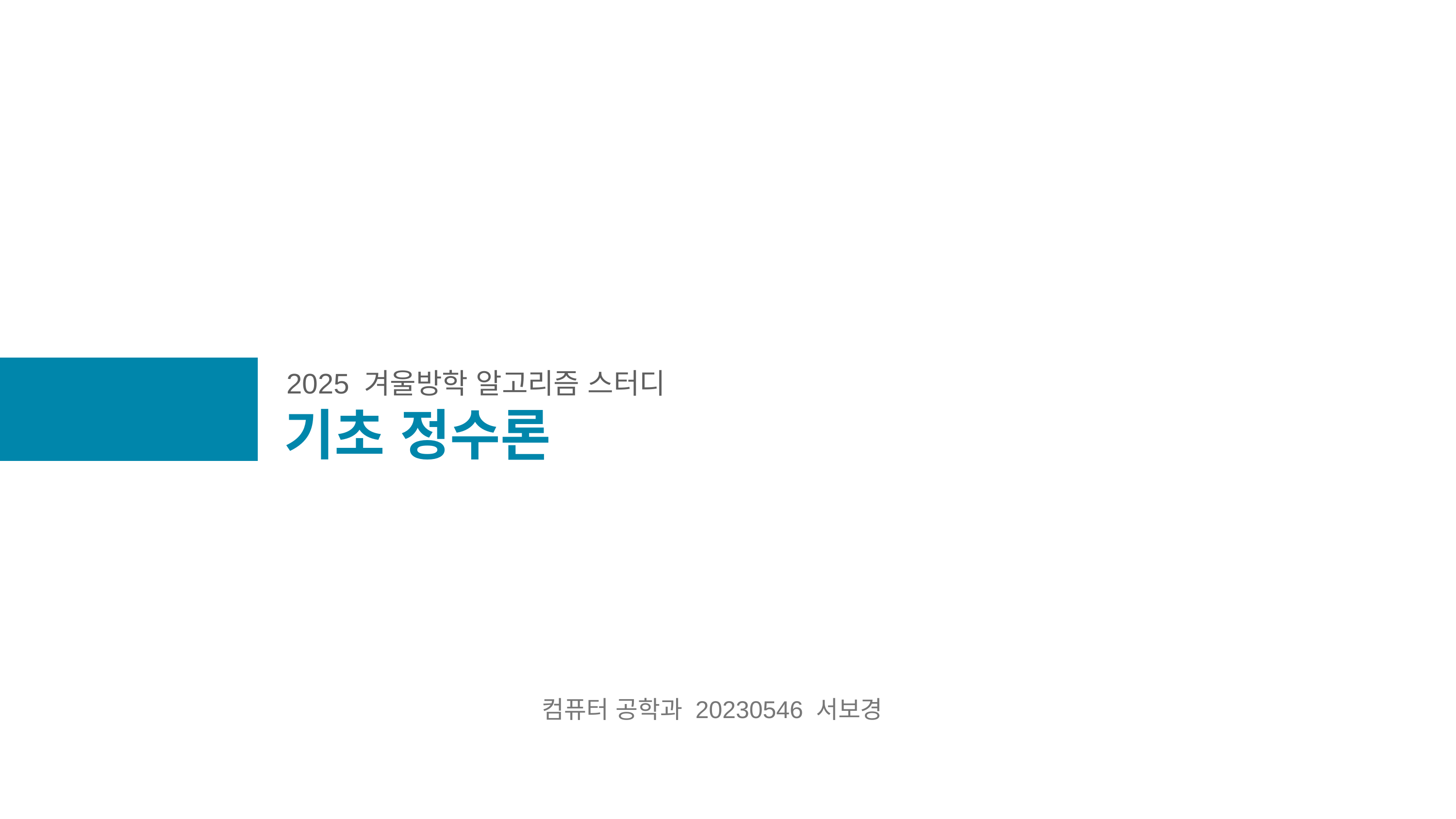

2025 겨울방학 알고리즘 스터디
# 기초 정수론
컴퓨터 공학과 20230546 서보경